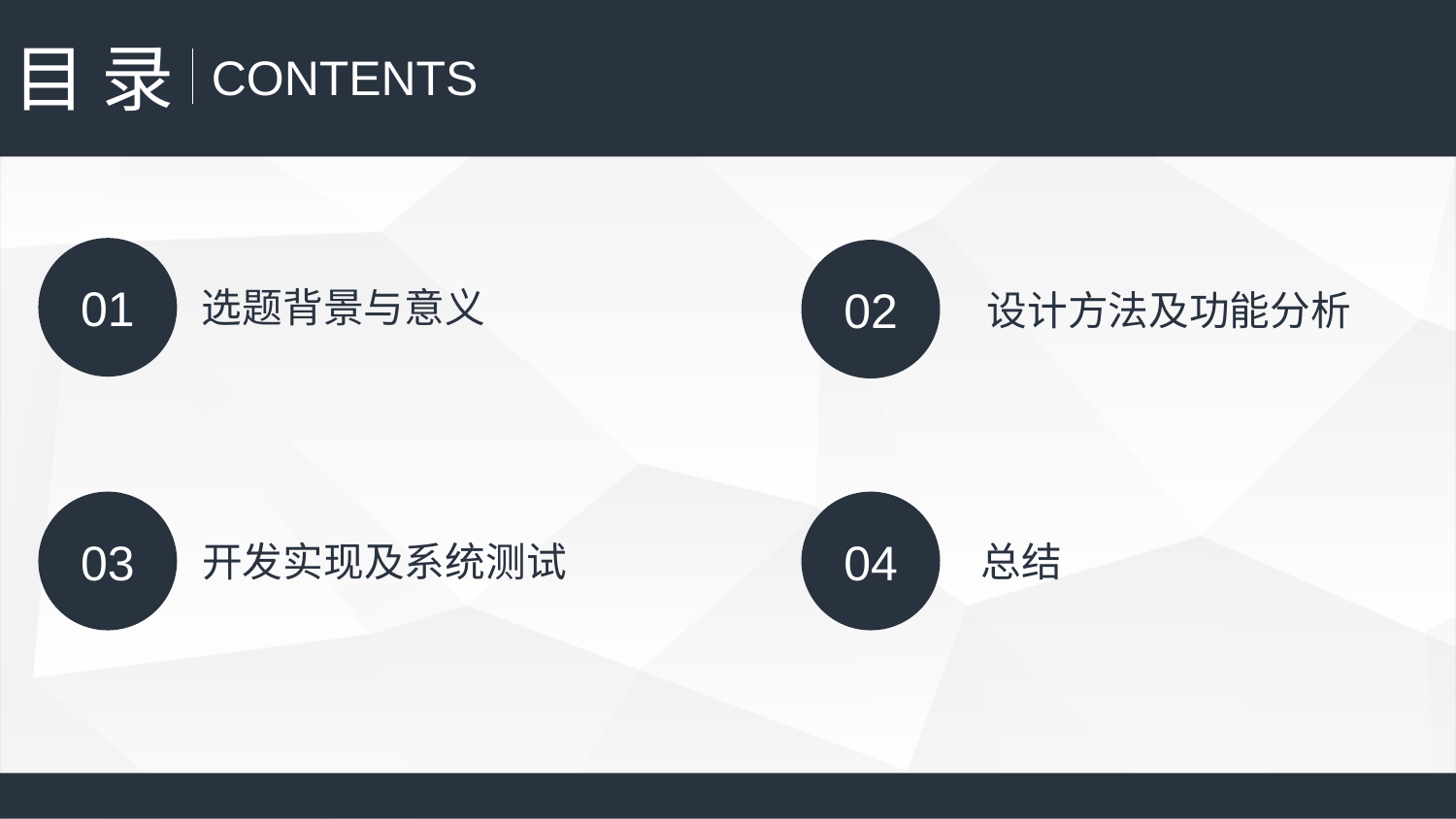

目 录
CONTENTS
01
02
选题背景与意义
设计方法及功能分析
03
04
开发实现及系统测试
总结